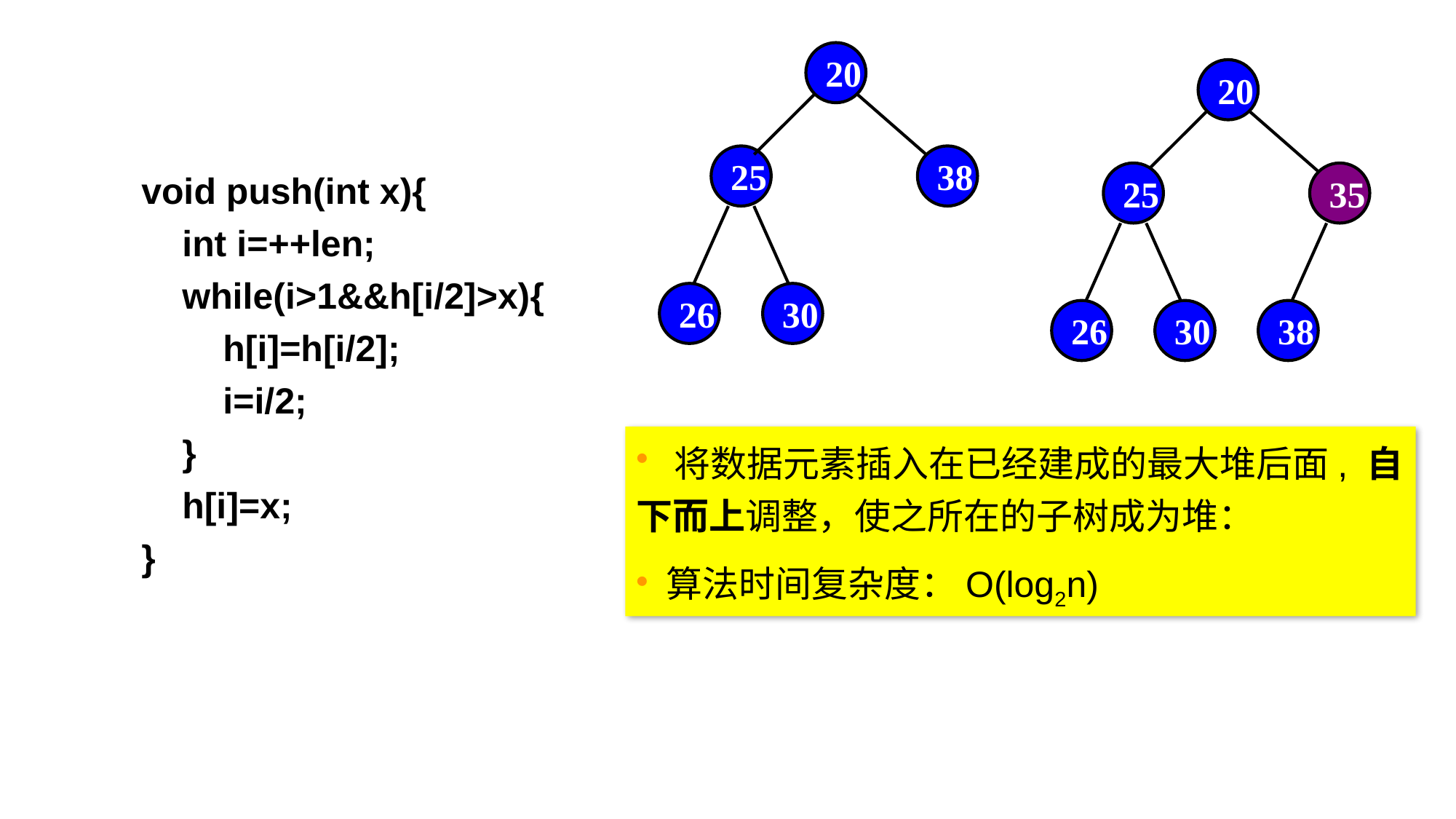

20

25
38

26
30
20

25
35

26
30
38
void push(int x){
    int i=++len;
    while(i>1&&h[i/2]>x){
        h[i]=h[i/2];
        i=i/2;
    }
    h[i]=x;
}
  将数据元素插入在已经建成的最大堆后面, 自下而上调整，使之所在的子树成为堆：
 算法时间复杂度：O(log2n)